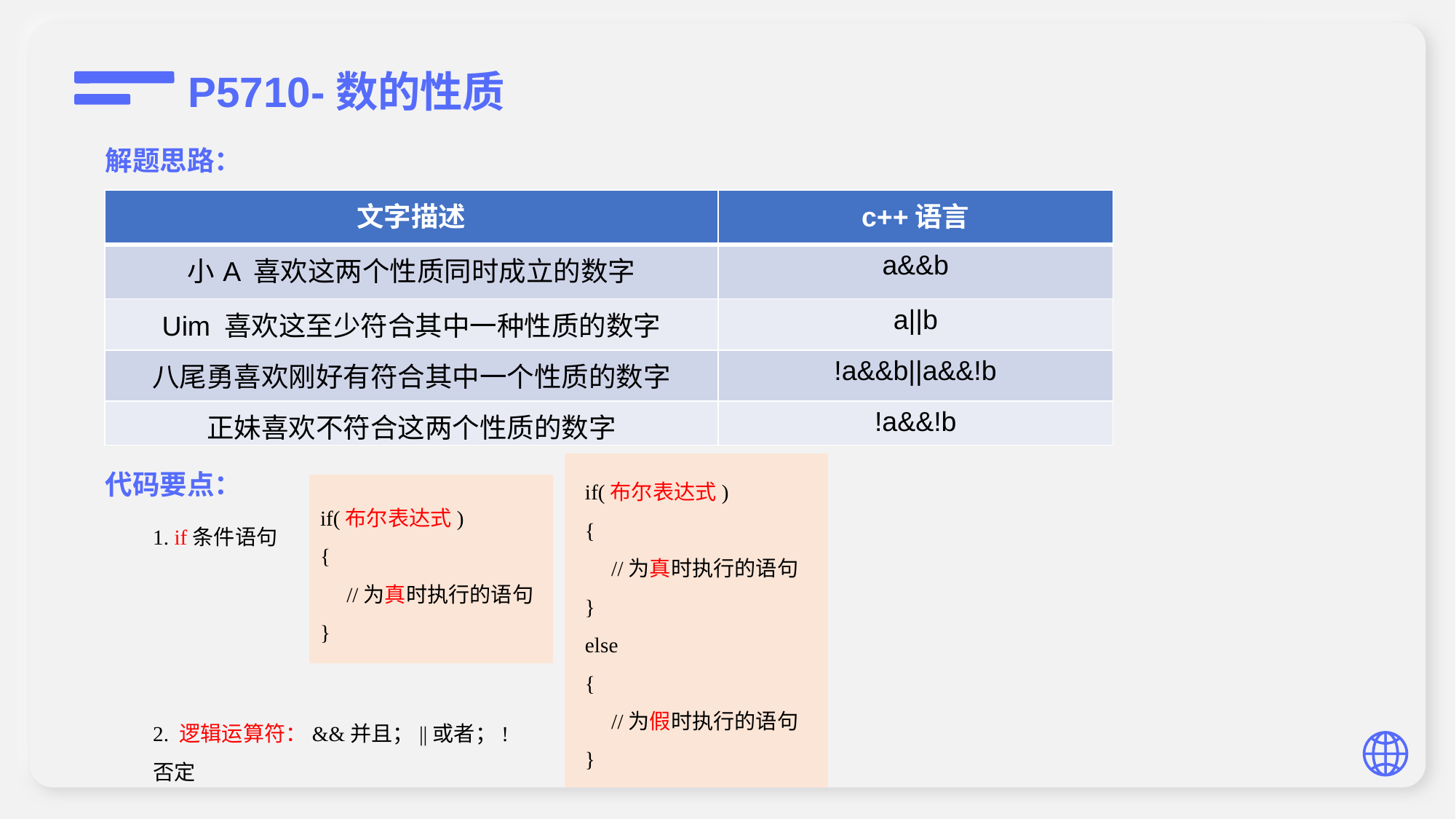

P5710-数的性质

解题思路：
| 文字描述 | c++语言 |
| --- | --- |
| 小A 喜欢这两个性质同时成立的数字 | a&&b |
| Uim 喜欢这至少符合其中一种性质的数字 | a||b |
| 八尾勇喜欢刚好有符合其中一个性质的数字 | !a&&b||a&&!b |
| 正妹喜欢不符合这两个性质的数字 | !a&&!b |
代码要点：

if(布尔表达式)
{
     //为真时执行的语句
}
else
{
     //为假时执行的语句
}

if(布尔表达式)
{
     //为真时执行的语句
}
1. if条件语句
2. 逻辑运算符：&&并且；||或者；!否定